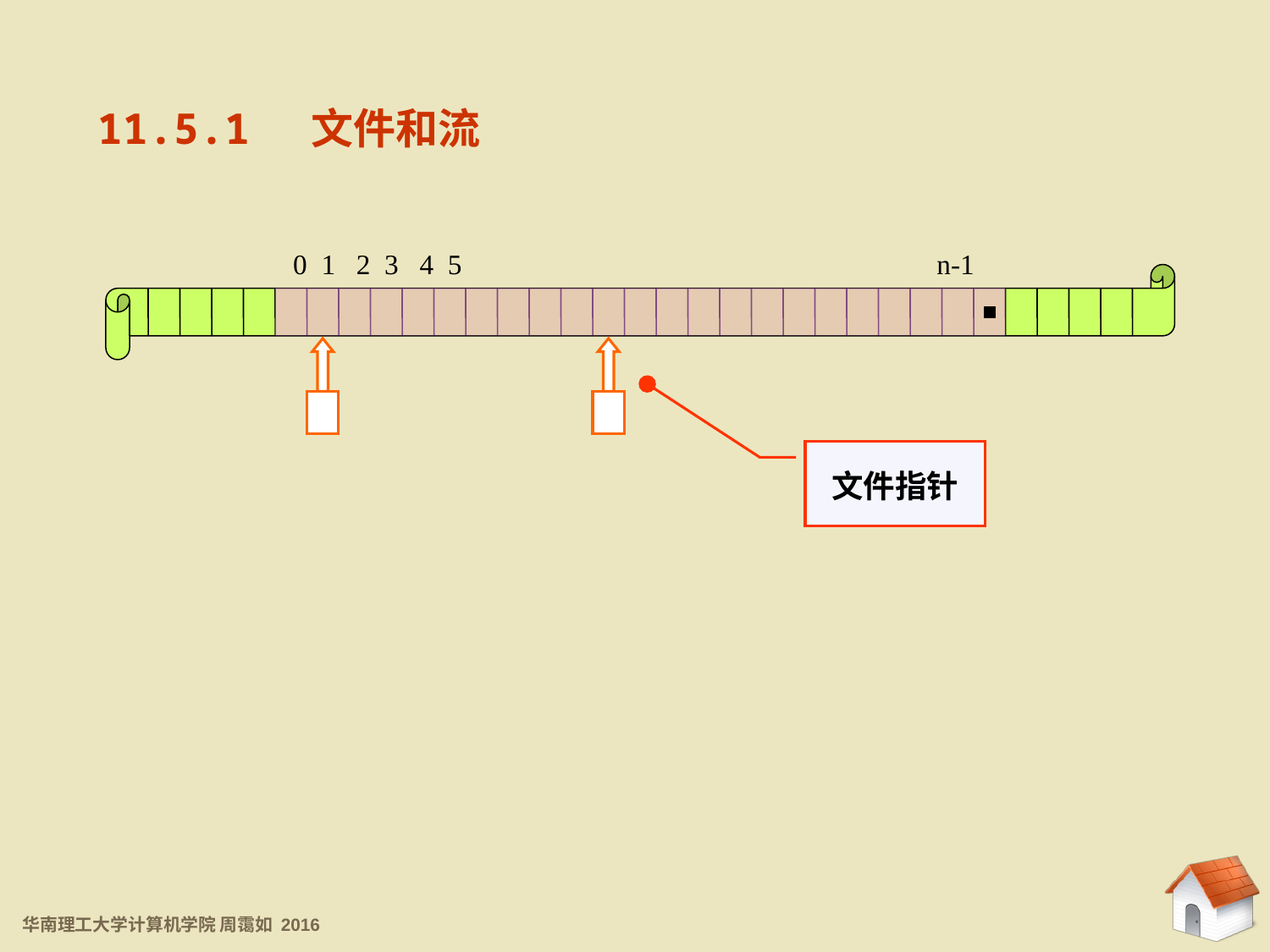

11.5.1  文件和流
11.5.1  文件和流
0  1   2  3   4  5                                                                    n-1

文件指针